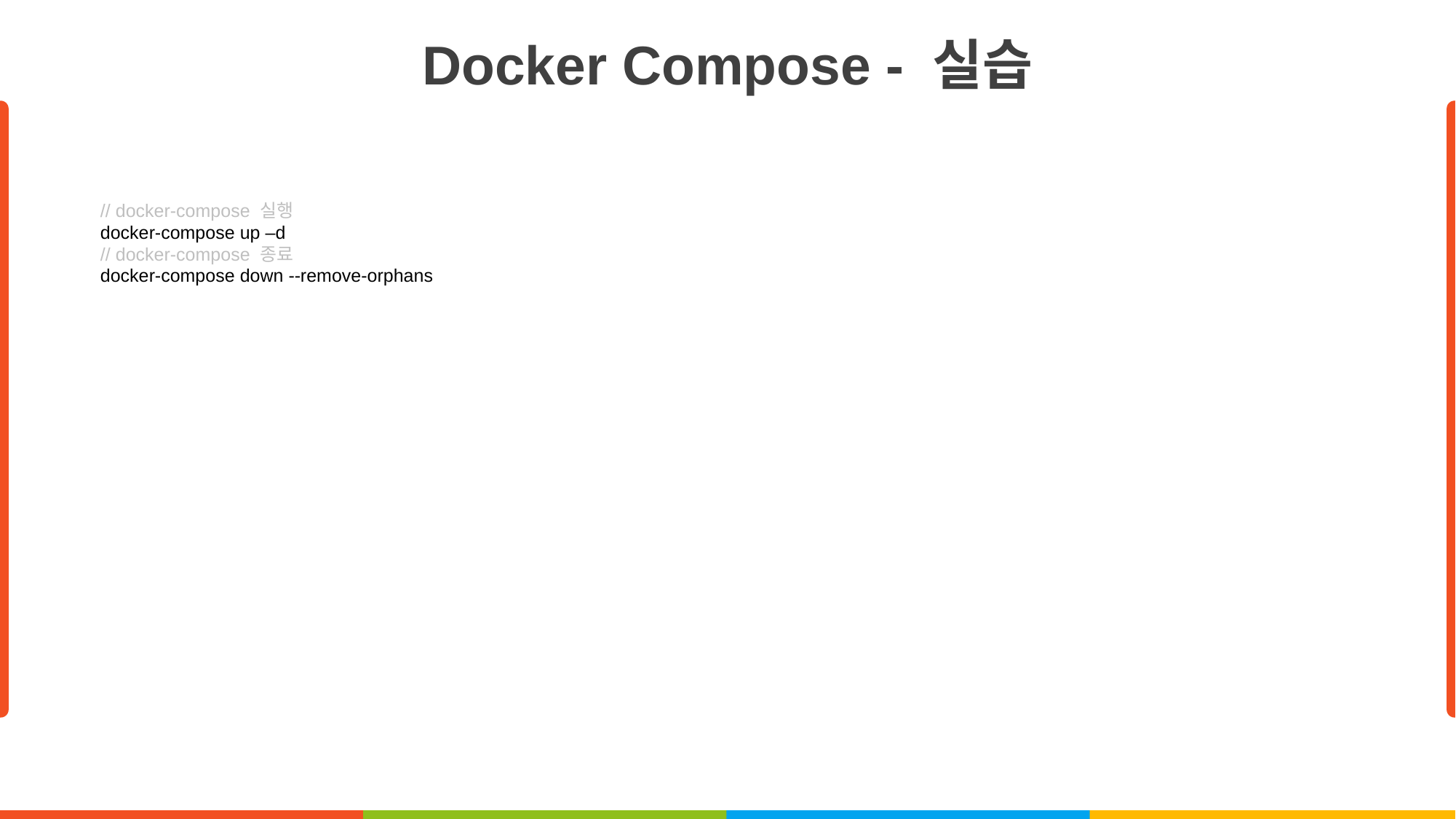

Docker Compose - 실습

// docker-compose 실행
docker-compose up –d
// docker-compose 종료
docker-compose down --remove-orphans